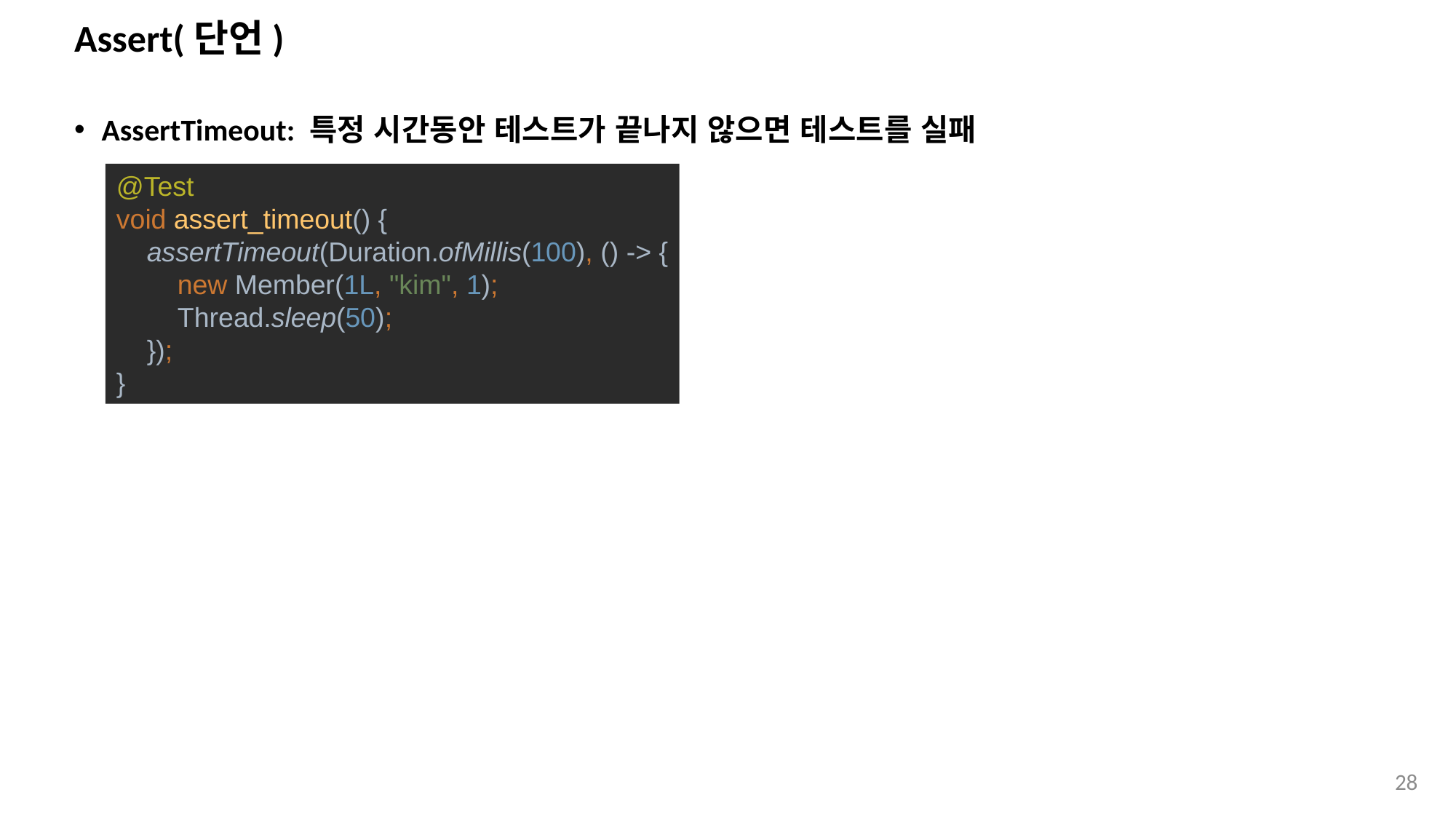

# Assert(단언)
AssertTimeout: 특정 시간동안 테스트가 끝나지 않으면 테스트를 실패

@Test
void assert_timeout() {
    assertTimeout(Duration.ofMillis(100), () -> {
        new Member(1L, "kim", 1);
        Thread.sleep(50);
    });
}
28